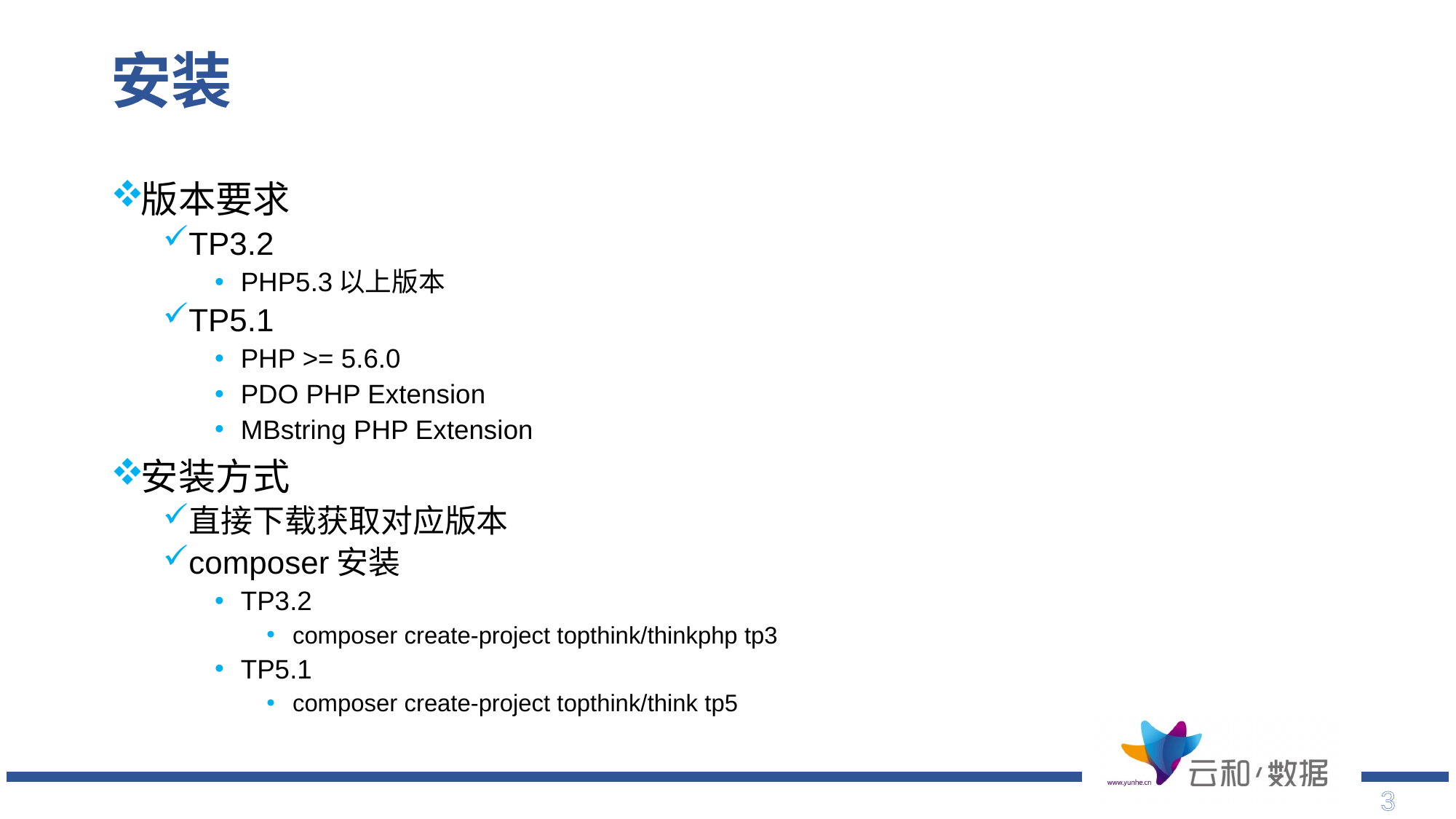

# 安装
版本要求
TP3.2
PHP5.3以上版本
TP5.1
PHP >= 5.6.0
PDO PHP Extension
MBstring PHP Extension
安装方式
直接下载获取对应版本
composer安装
TP3.2
composer create-project topthink/thinkphp tp3
TP5.1
composer create-project topthink/think tp5